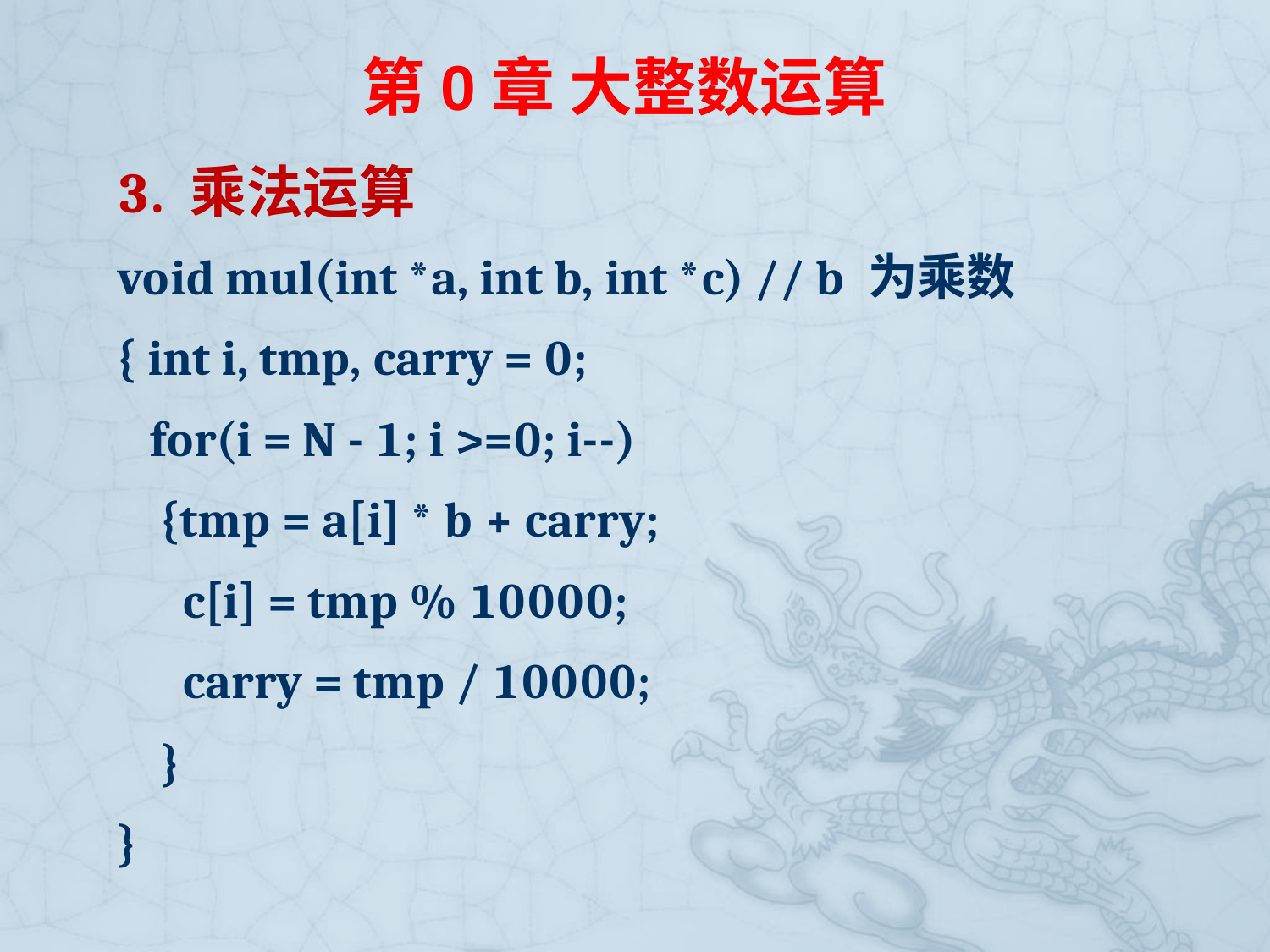

# 第0章 大整数运算
3. 乘法运算
void mul(int *a, int b, int *c) // b 为乘数
{ int i, tmp, carry = 0;
   for(i = N - 1; i >=0; i--)
    {tmp = a[i] * b + carry;
      c[i] = tmp % 10000;
      carry = tmp / 10000;
    }
}